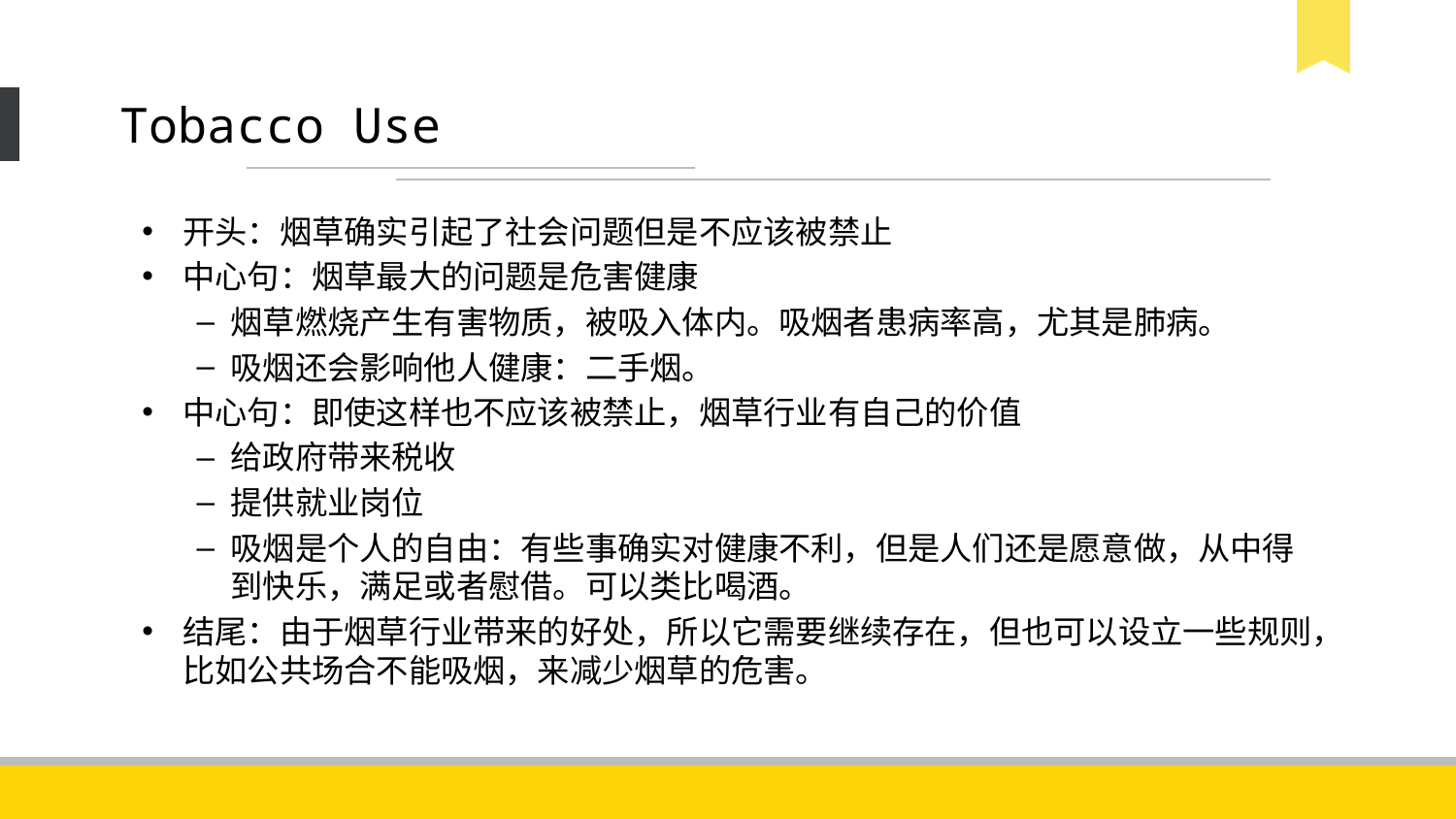

# Tobacco Use
开头：烟草确实引起了社会问题但是不应该被禁止
中心句：烟草最大的问题是危害健康
烟草燃烧产生有害物质，被吸入体内。吸烟者患病率高，尤其是肺病。
吸烟还会影响他人健康：二手烟。
中心句：即使这样也不应该被禁止，烟草行业有自己的价值
给政府带来税收
提供就业岗位
吸烟是个人的自由：有些事确实对健康不利，但是人们还是愿意做，从中得到快乐，满足或者慰借。可以类比喝酒。
结尾：由于烟草行业带来的好处，所以它需要继续存在，但也可以设立一些规则，比如公共场合不能吸烟，来减少烟草的危害。